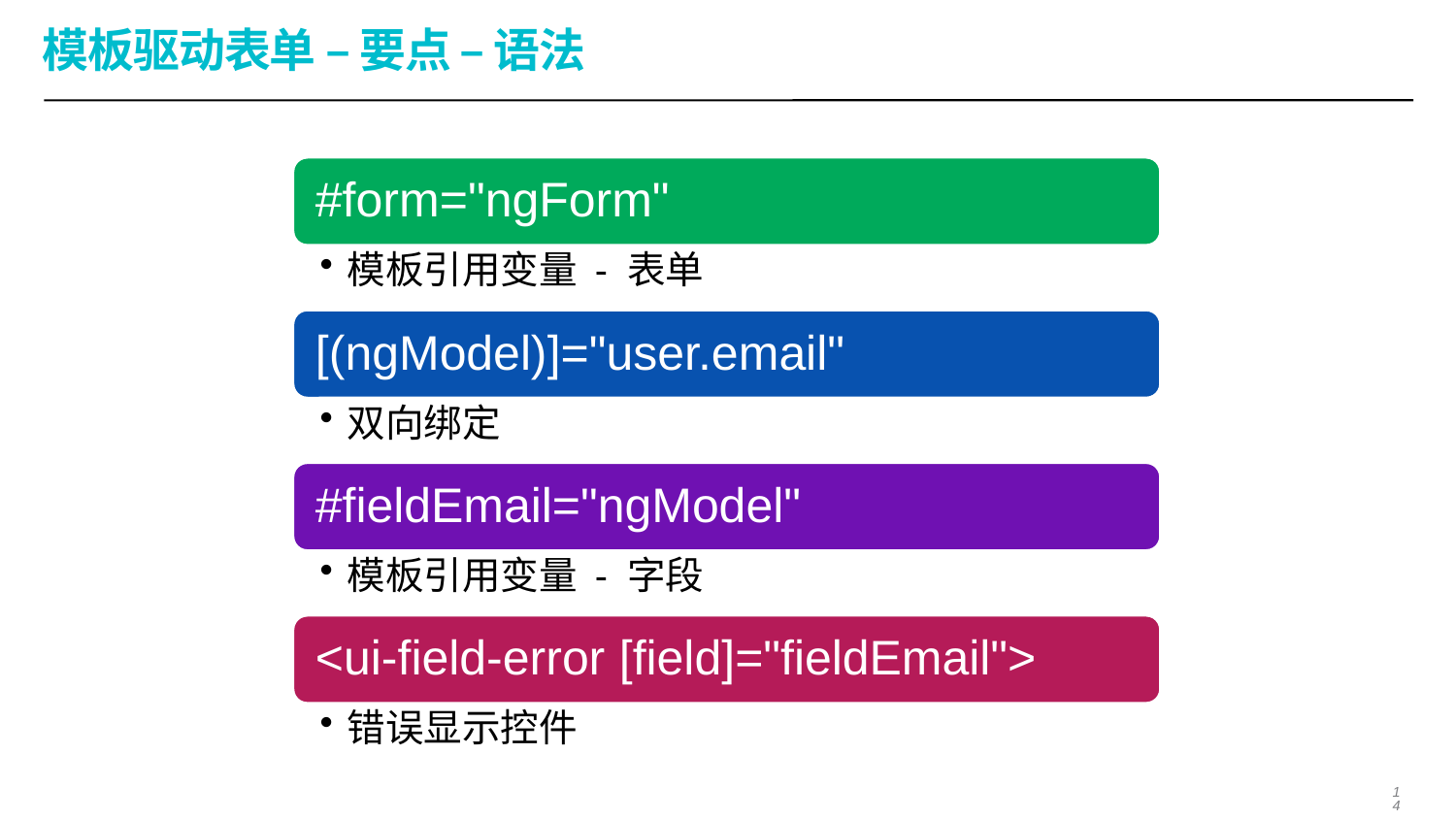

# 模板驱动表单 – 要点 – 语法
#form="ngForm"
模板引用变量 - 表单
[(ngModel)]="user.email"
双向绑定
#fieldEmail="ngModel"
模板引用变量 - 字段
<ui-field-error [field]="fieldEmail">
错误显示控件
14